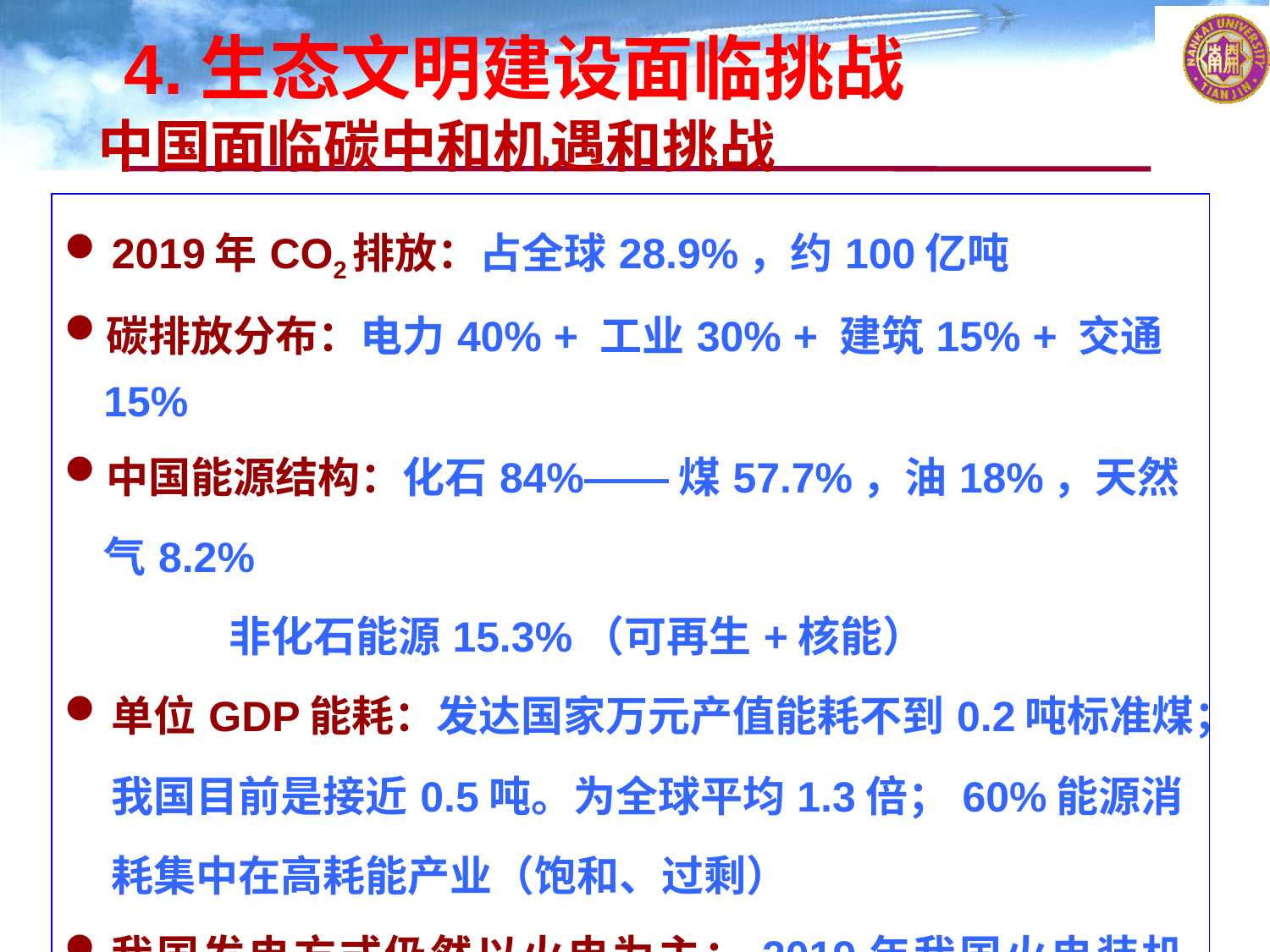

4.生态文明建设面临挑战
中国面临碳中和机遇和挑战
| 2019年CO2排放：占全球28.9%，约100亿吨 碳排放分布：电力40% + 工业30% + 建筑15% + 交通15% 中国能源结构：化石84%——煤57.7%，油18%，天然气8.2% 非化石能源15.3%（可再生+核能） 单位GDP能耗：发达国家万元产值能耗不到0.2吨标准煤；我国目前是接近0.5吨。为全球平均1.3倍；60%能源消耗集中在高耗能产业（饱和、过剩） 我国发电方式仍然以火电为主：2019年我国火电装机119055万千瓦，占总装机容量的59.2%；水电、核电、风电、太阳能发电等清洁能源装机总容量已达81987万千瓦，占总装机容量的40.8%。 |
| --- |